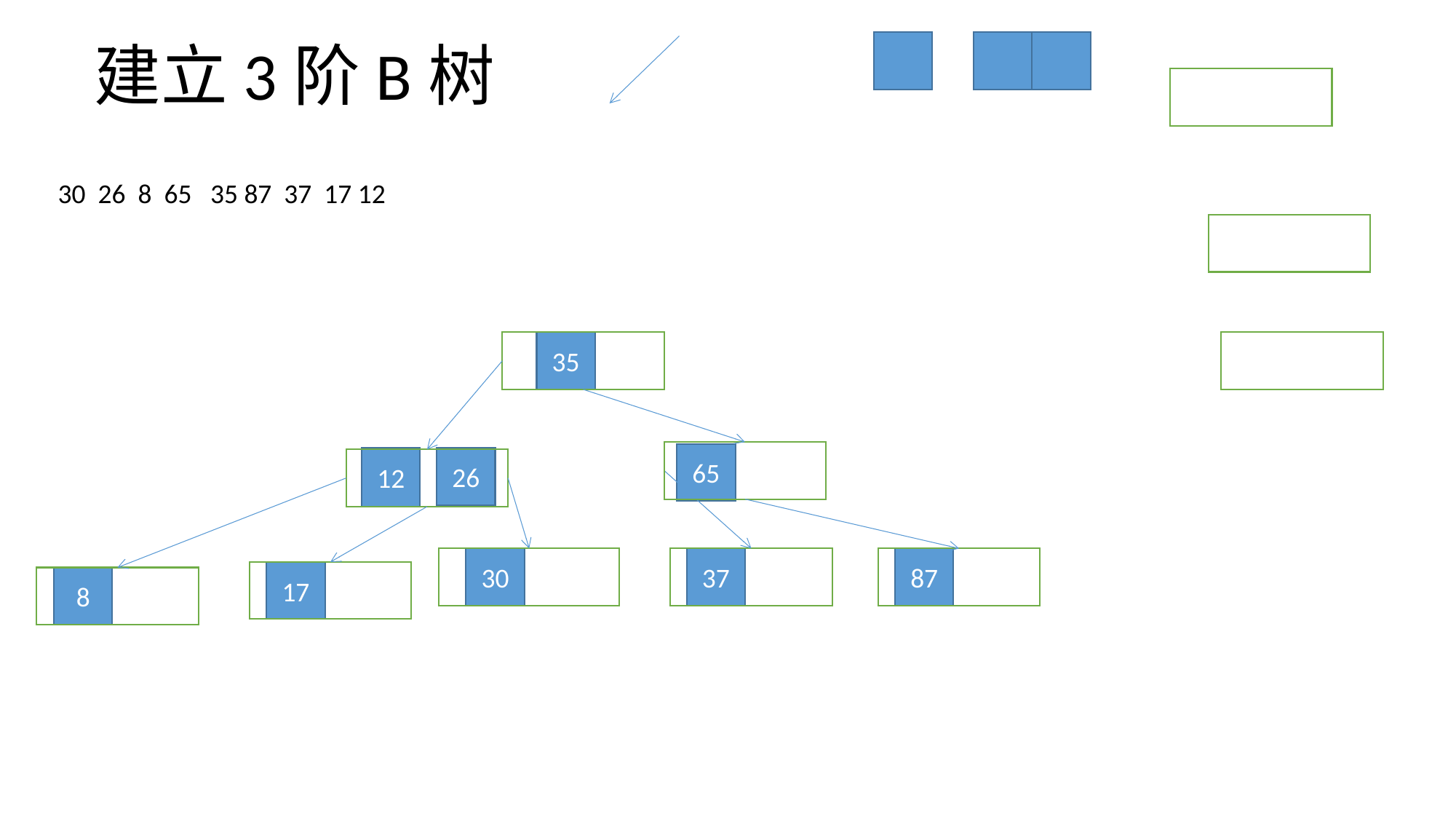

# 建立3阶B树

30  26  8  65   35 87  37  17 12

35

65
12
26

30

37

87

17

8